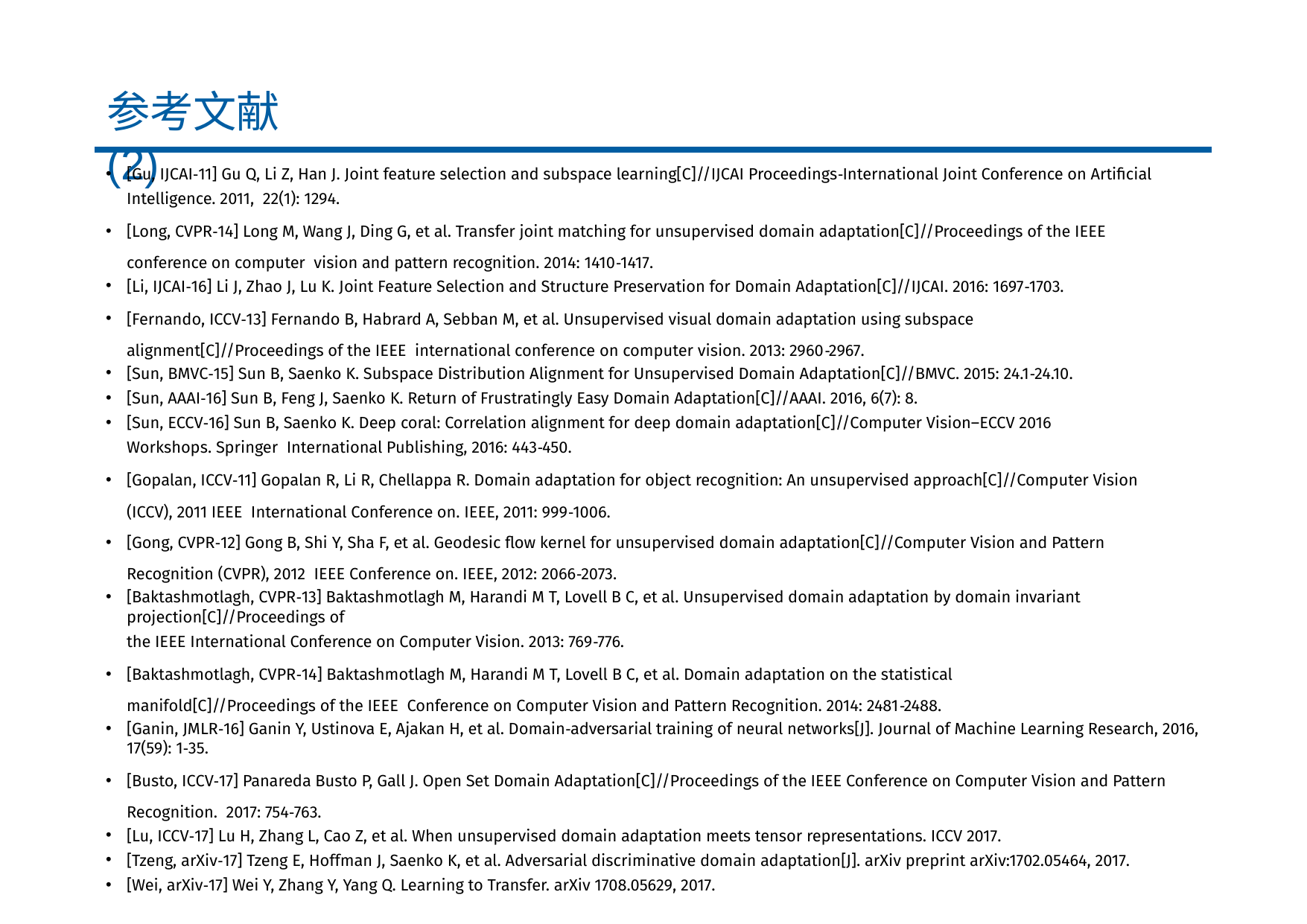

# 参考文献(2)
[Gu, IJCAI‐11] Gu Q, Li Z, Han J. Joint feature selection and subspace learning[C]//IJCAI Proceedings‐International Joint Conference on Artificial Intelligence. 2011,  22(1): 1294.
[Long, CVPR‐14] Long M, Wang J, Ding G, et al. Transfer joint matching for unsupervised domain adaptation[C]//Proceedings of the IEEE conference on computer  vision and pattern recognition. 2014: 1410‐1417.
[Li, IJCAI‐16] Li J, Zhao J, Lu K. Joint Feature Selection and Structure Preservation for Domain Adaptation[C]//IJCAI. 2016: 1697‐1703.
[Fernando, ICCV‐13] Fernando B, Habrard A, Sebban M, et al. Unsupervised visual domain adaptation using subspace alignment[C]//Proceedings of the IEEE  international conference on computer vision. 2013: 2960‐2967.
[Sun, BMVC‐15] Sun B, Saenko K. Subspace Distribution Alignment for Unsupervised Domain Adaptation[C]//BMVC. 2015: 24.1‐24.10.
[Sun, AAAI‐16] Sun B, Feng J, Saenko K. Return of Frustratingly Easy Domain Adaptation[C]//AAAI. 2016, 6(7): 8.
[Sun, ECCV‐16] Sun B, Saenko K. Deep coral: Correlation alignment for deep domain adaptation[C]//Computer Vision–ECCV 2016 Workshops. Springer  International Publishing, 2016: 443‐450.
[Gopalan, ICCV‐11] Gopalan R, Li R, Chellappa R. Domain adaptation for object recognition: An unsupervised approach[C]//Computer Vision (ICCV), 2011 IEEE  International Conference on. IEEE, 2011: 999‐1006.
[Gong, CVPR‐12] Gong B, Shi Y, Sha F, et al. Geodesic flow kernel for unsupervised domain adaptation[C]//Computer Vision and Pattern Recognition (CVPR), 2012  IEEE Conference on. IEEE, 2012: 2066‐2073.
[Baktashmotlagh, CVPR‐13] Baktashmotlagh M, Harandi M T, Lovell B C, et al. Unsupervised domain adaptation by domain invariant projection[C]//Proceedings of
the IEEE International Conference on Computer Vision. 2013: 769‐776.
[Baktashmotlagh, CVPR‐14] Baktashmotlagh M, Harandi M T, Lovell B C, et al. Domain adaptation on the statistical manifold[C]//Proceedings of the IEEE  Conference on Computer Vision and Pattern Recognition. 2014: 2481‐2488.
[Ganin, JMLR‐16] Ganin Y, Ustinova E, Ajakan H, et al. Domain‐adversarial training of neural networks[J]. Journal of Machine Learning Research, 2016, 17(59): 1‐35.
[Busto, ICCV‐17] Panareda Busto P, Gall J. Open Set Domain Adaptation[C]//Proceedings of the IEEE Conference on Computer Vision and Pattern Recognition.  2017: 754‐763.
[Lu, ICCV‐17] Lu H, Zhang L, Cao Z, et al. When unsupervised domain adaptation meets tensor representations. ICCV 2017.
[Tzeng, arXiv‐17] Tzeng E, Hoffman J, Saenko K, et al. Adversarial discriminative domain adaptation[J]. arXiv preprint arXiv:1702.05464, 2017.
[Wei, arXiv‐17] Wei Y, Zhang Y, Yang Q. Learning to Transfer. arXiv 1708.05629, 2017.